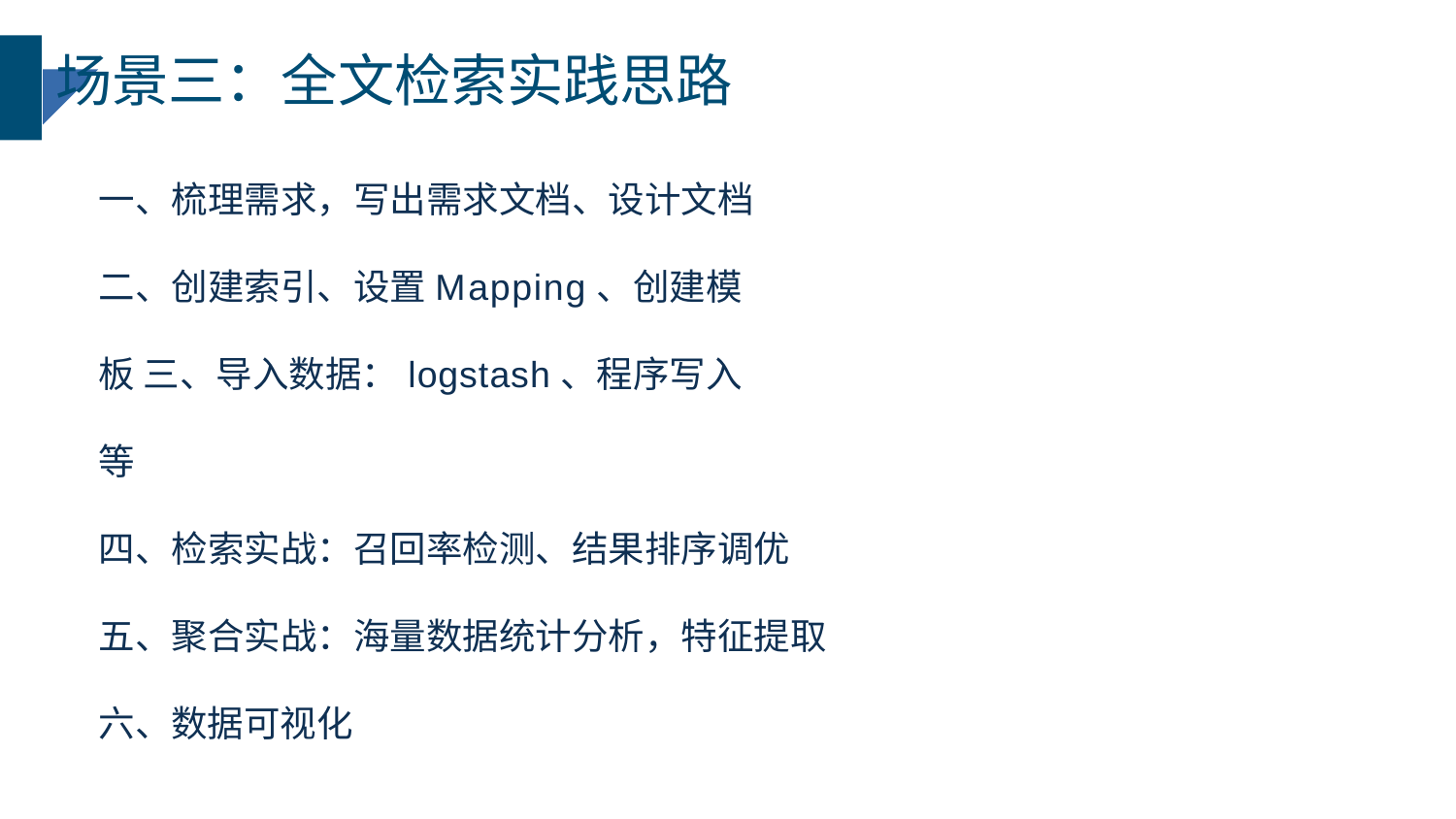

# 场景三：全文检索实践思路
一、梳理需求，写出需求文档、设计文档
二、创建索引、设置Mapping、创建模板 三、导入数据：logstash、程序写入等
四、检索实战：召回率检测、结果排序调优 五、聚合实战：海量数据统计分析，特征提取 六、数据可视化